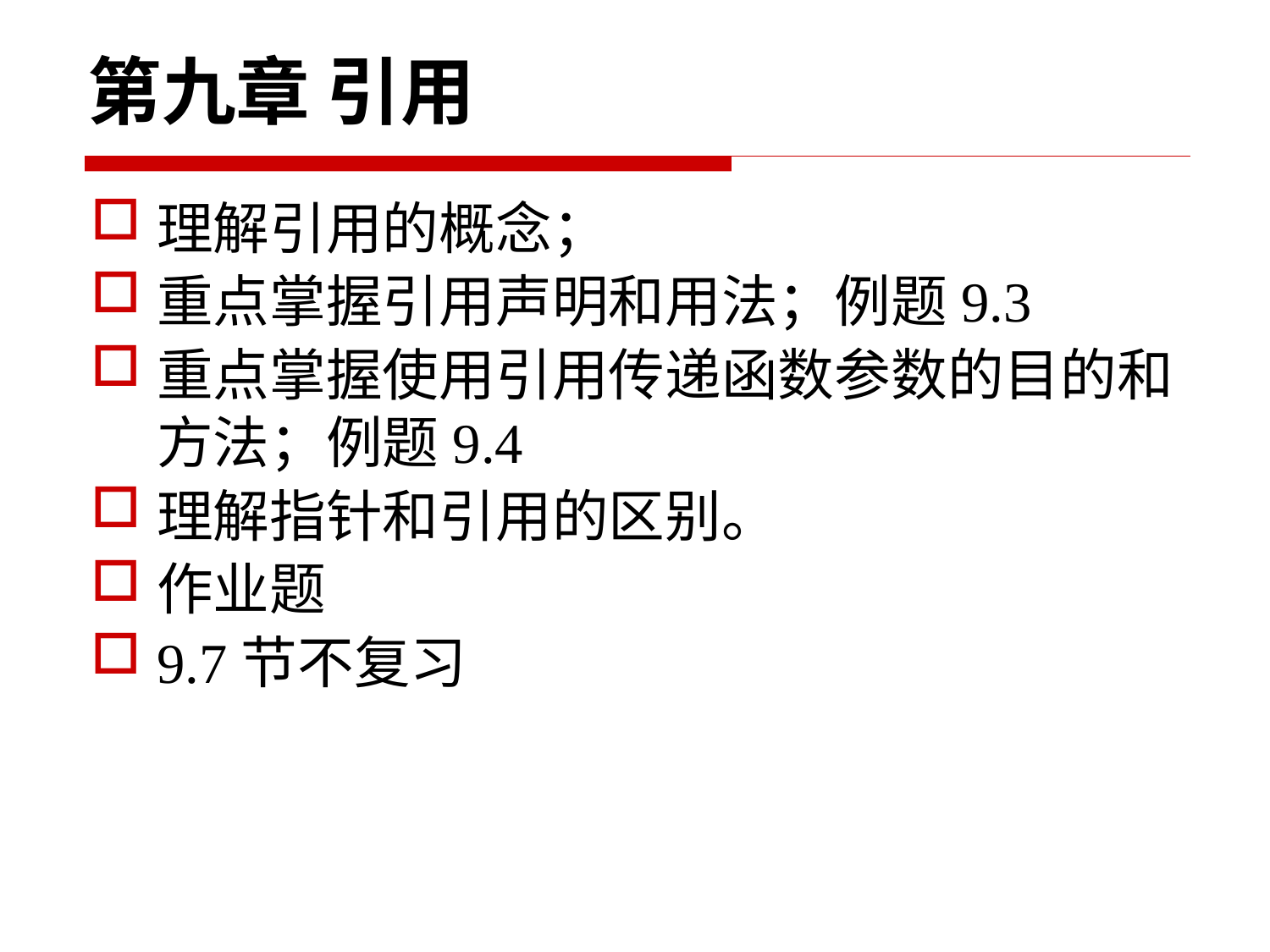

# 第九章 引用
理解引用的概念；
重点掌握引用声明和用法；例题9.3
重点掌握使用引用传递函数参数的目的和方法；例题9.4
理解指针和引用的区别。
作业题
9.7节不复习